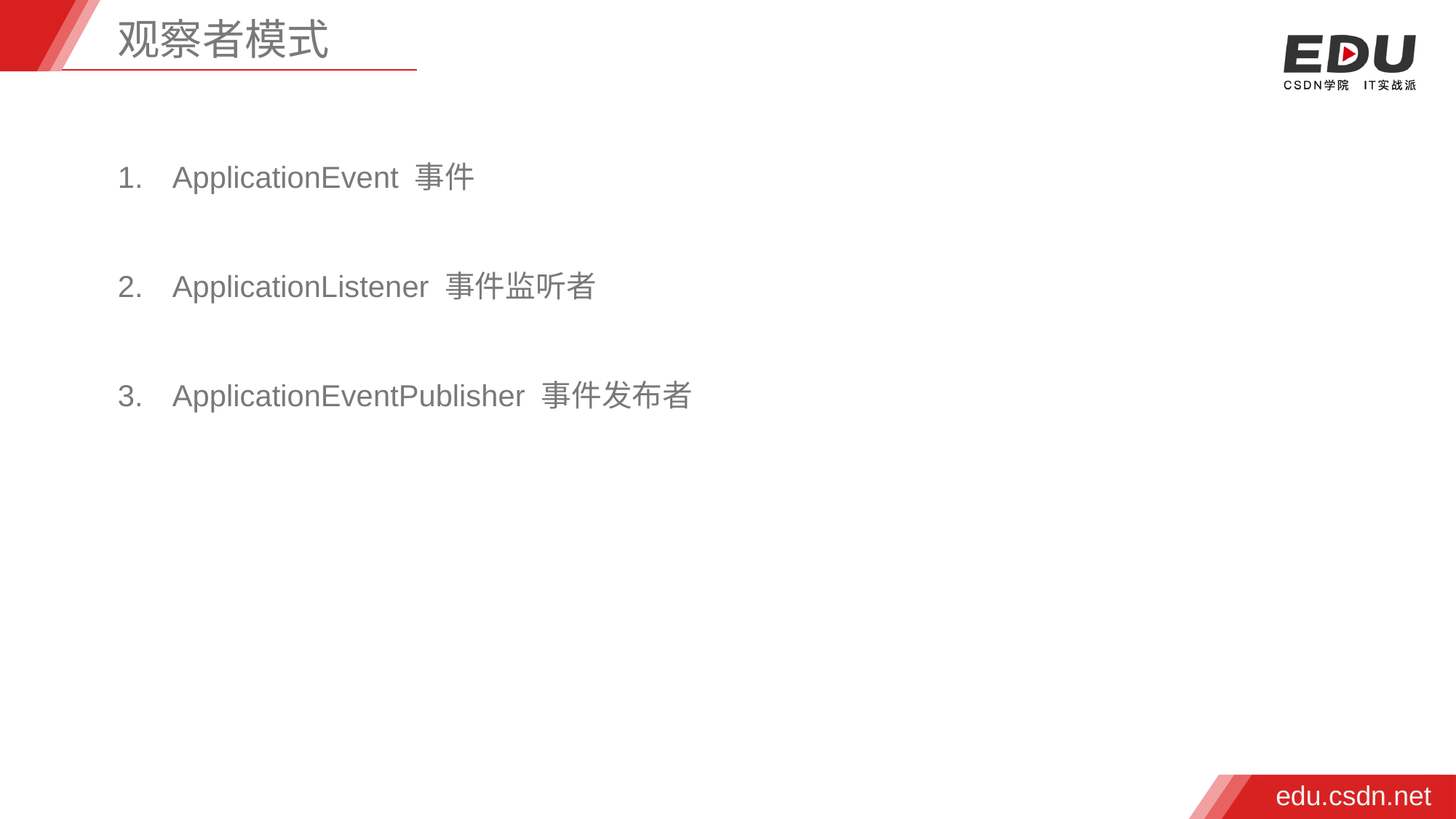

观察者模式
ApplicationEvent 事件

ApplicationListener 事件监听者

ApplicationEventPublisher 事件发布者

edu.csdn.net